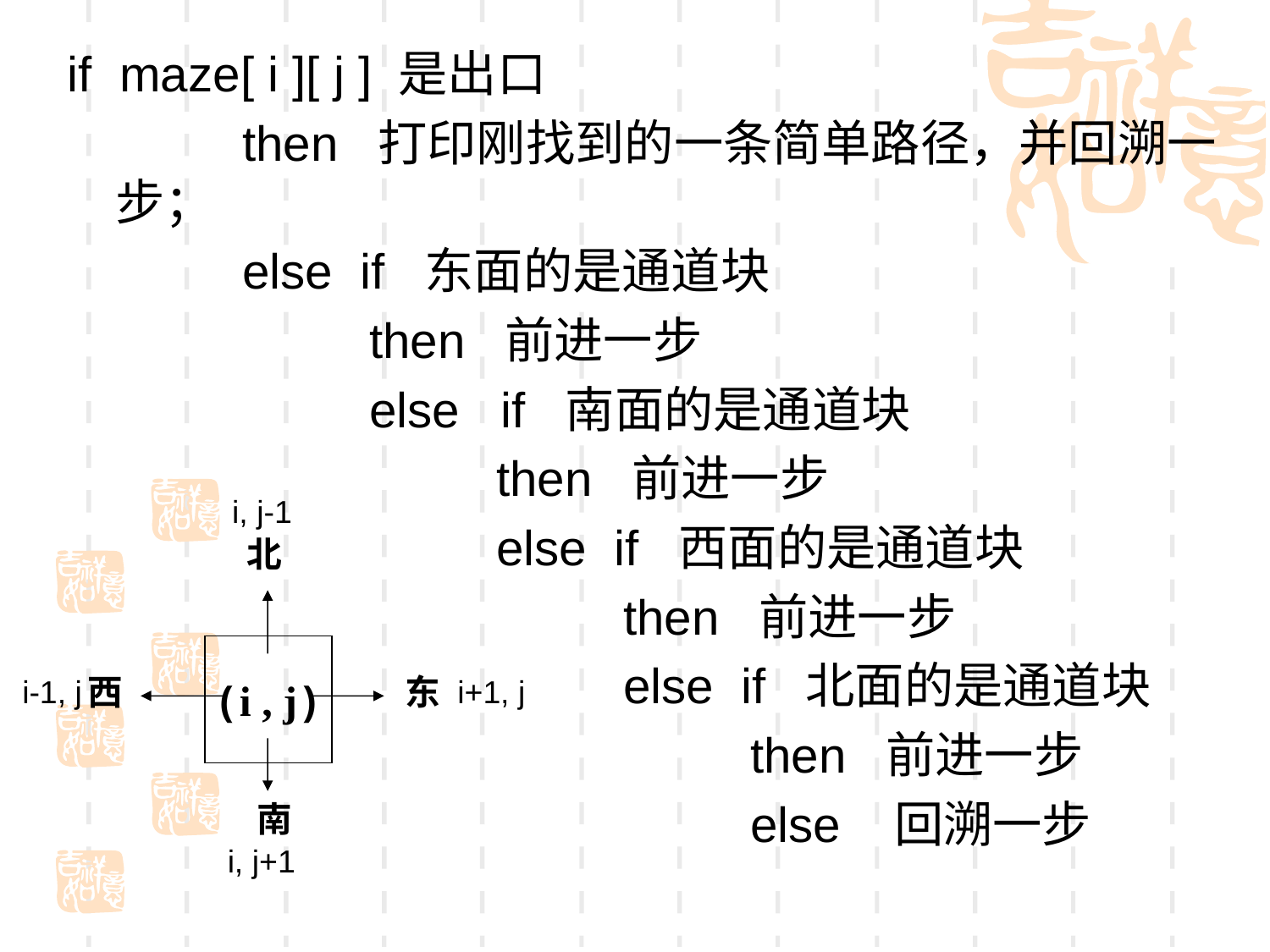

if  maze[ i ][ j ] 是出口
		then  打印刚找到的一条简单路径，并回溯一步；
		else  if  东面的是通道块
			then  前进一步
			else   if  南面的是通道块
				then  前进一步
				else  if  西面的是通道块
					then  前进一步
					else  if  北面的是通道块
						then  前进一步
						else   回溯一步
i, j-1
北

(i , j)
西
东
i-1, j
i+1, j

南
i, j+1